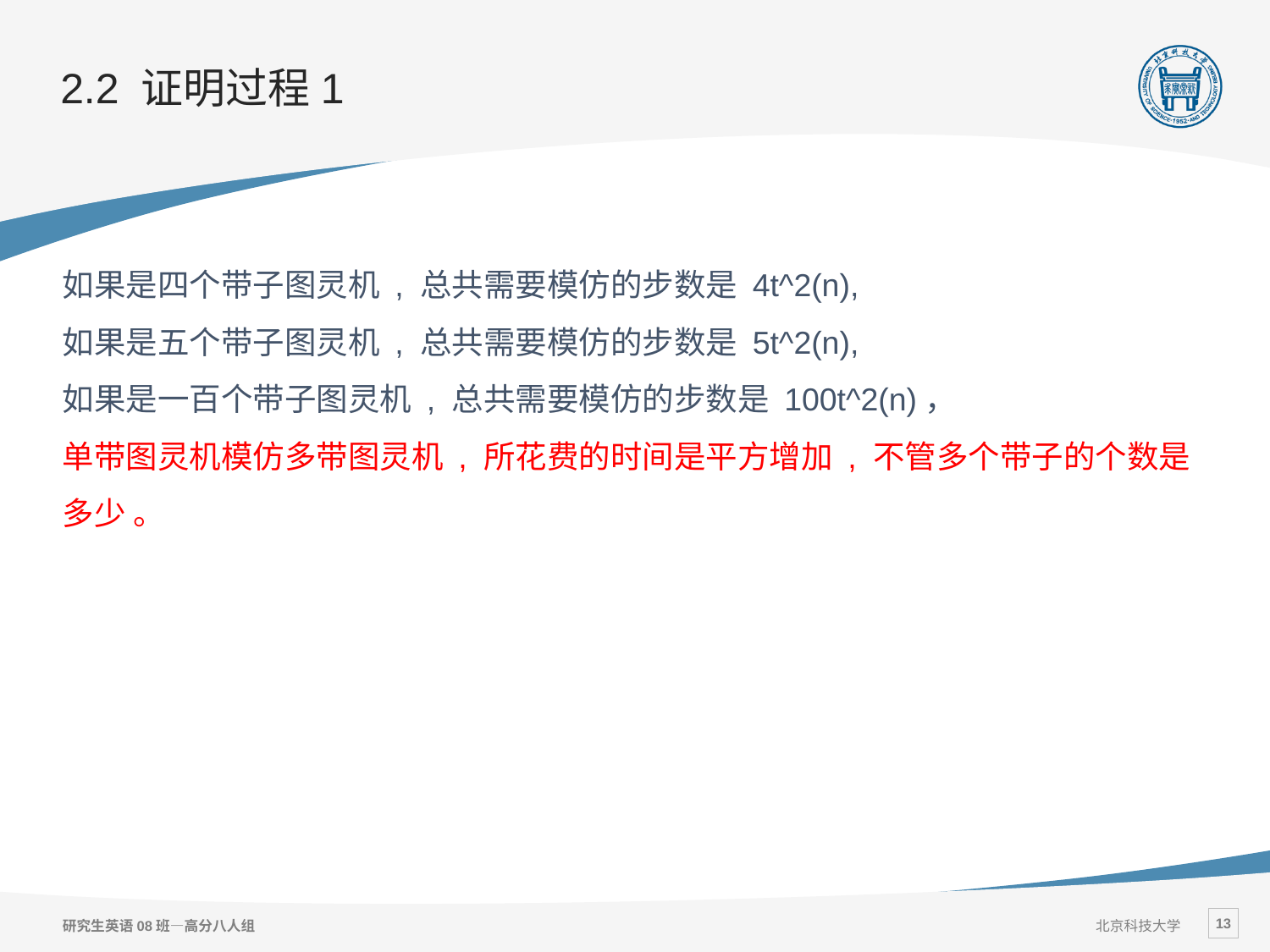

# 2.2 证明过程1
如果是四个带子图灵机 , 总共需要模仿的步数是 4t^2(n),
如果是五个带子图灵机 , 总共需要模仿的步数是 5t^2(n),
如果是一百个带子图灵机 , 总共需要模仿的步数是 100t^2(n)，
单带图灵机模仿多带图灵机 , 所花费的时间是平方增加 , 不管多个带子的个数是多少 。